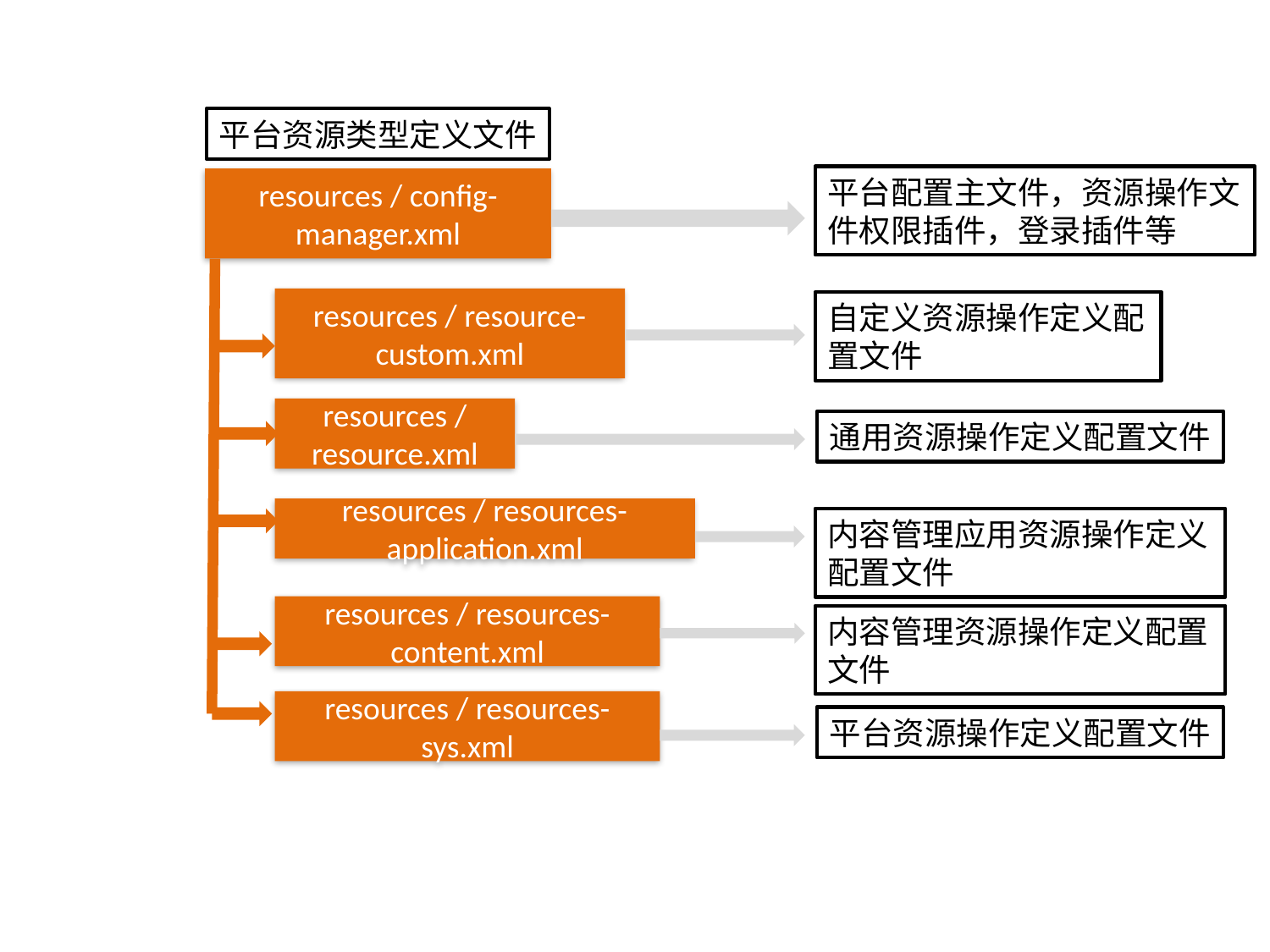

平台资源类型定义文件
平台配置主文件，资源操作文件权限插件，登录插件等
resources / config-manager.xml

resources / resource-custom.xml
自定义资源操作定义配置文件

resources / resource.xml
通用资源操作定义配置文件

resources / resources-application.xml

内容管理应用资源操作定义配置文件

resources / resources-content.xml
内容管理资源操作定义配置文件

resources / resources-sys.xml

平台资源操作定义配置文件